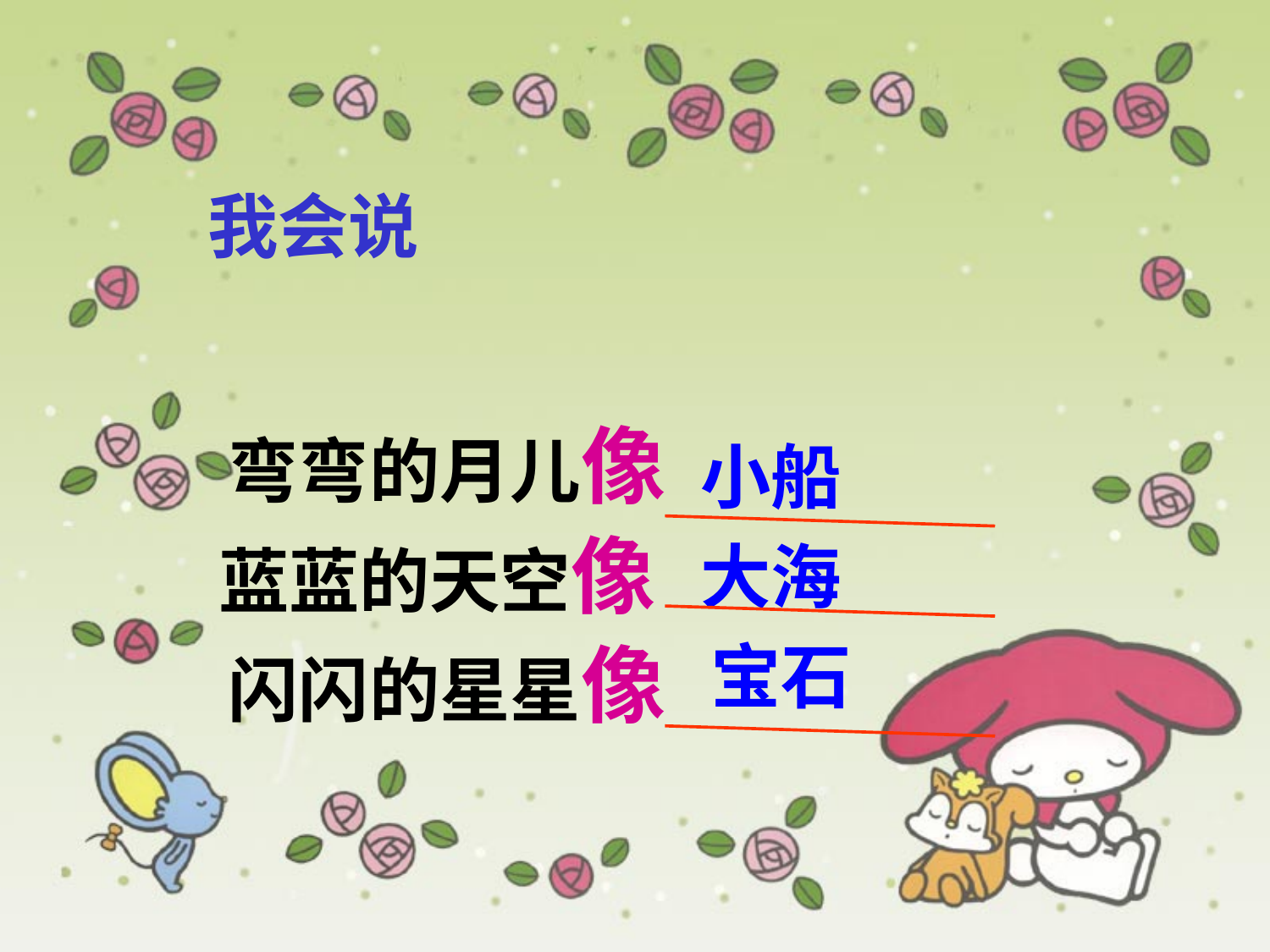

我会说
弯弯的月儿像
 小船
蓝蓝的天空像

 大海

闪闪的星星像
 宝石